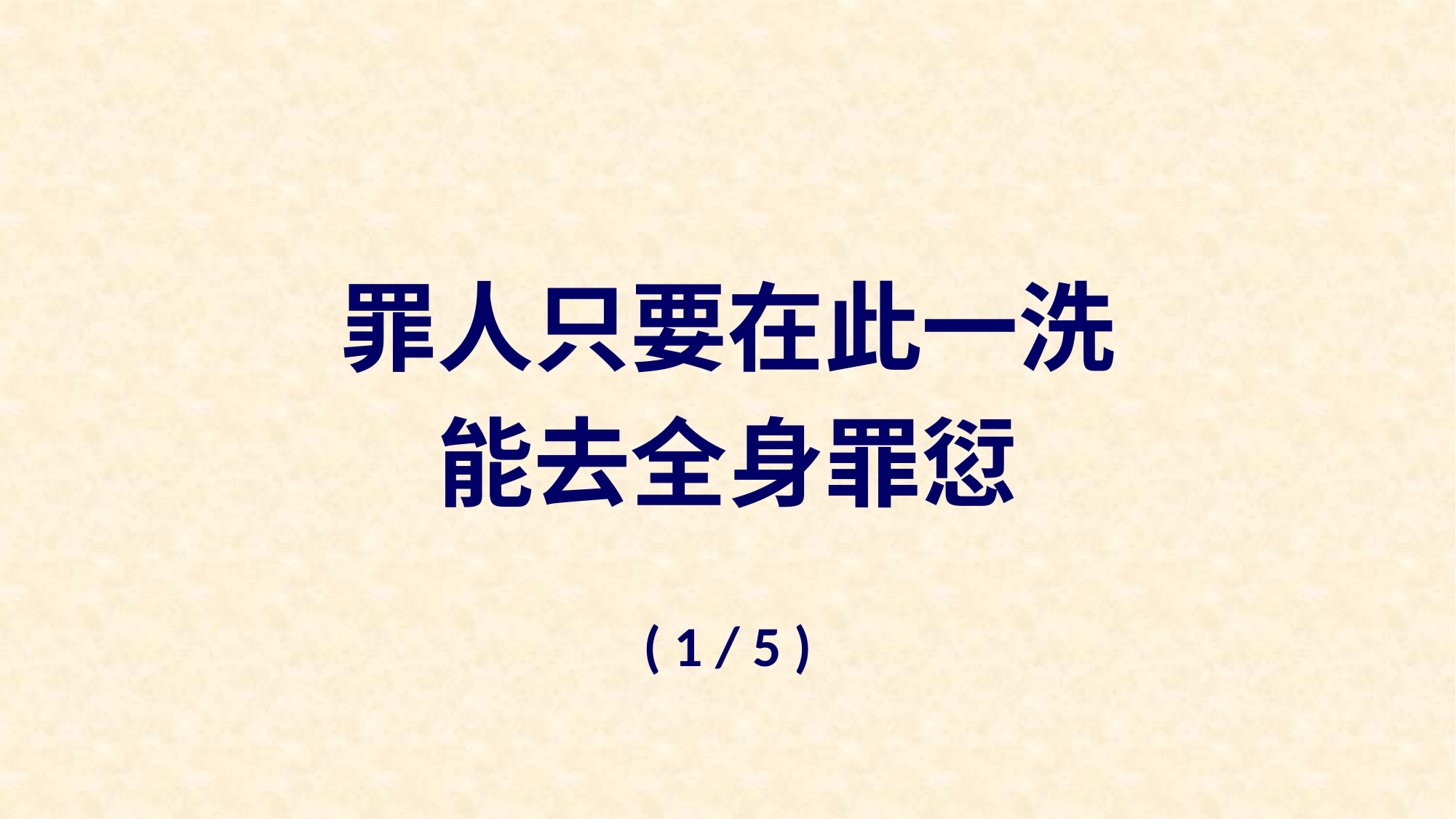

罪人只要在此一洗
能去全身罪愆
( 1 / 5 )